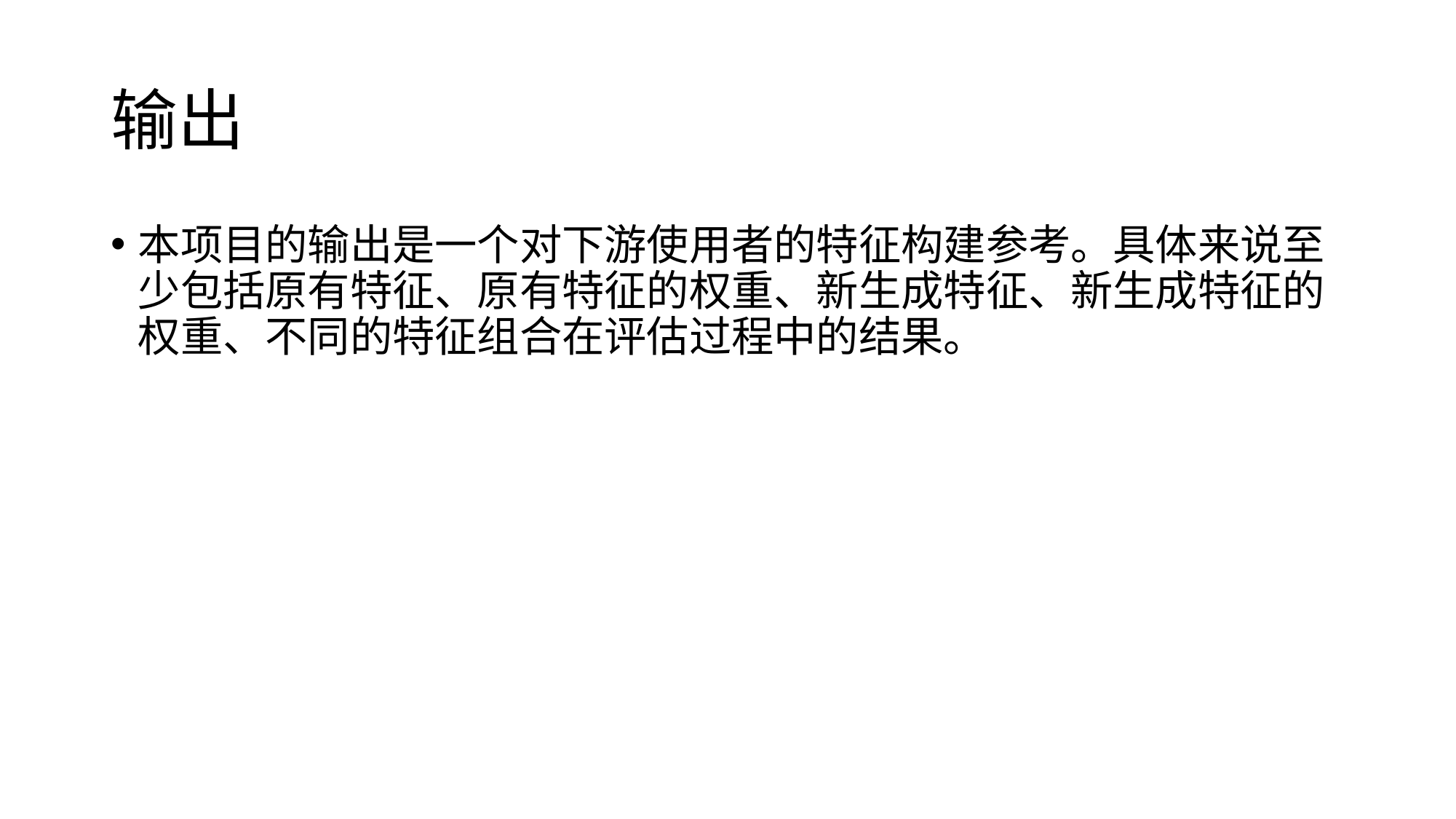

# 输出
本项目的输出是一个对下游使用者的特征构建参考。具体来说至少包括原有特征、原有特征的权重、新生成特征、新生成特征的权重、不同的特征组合在评估过程中的结果。